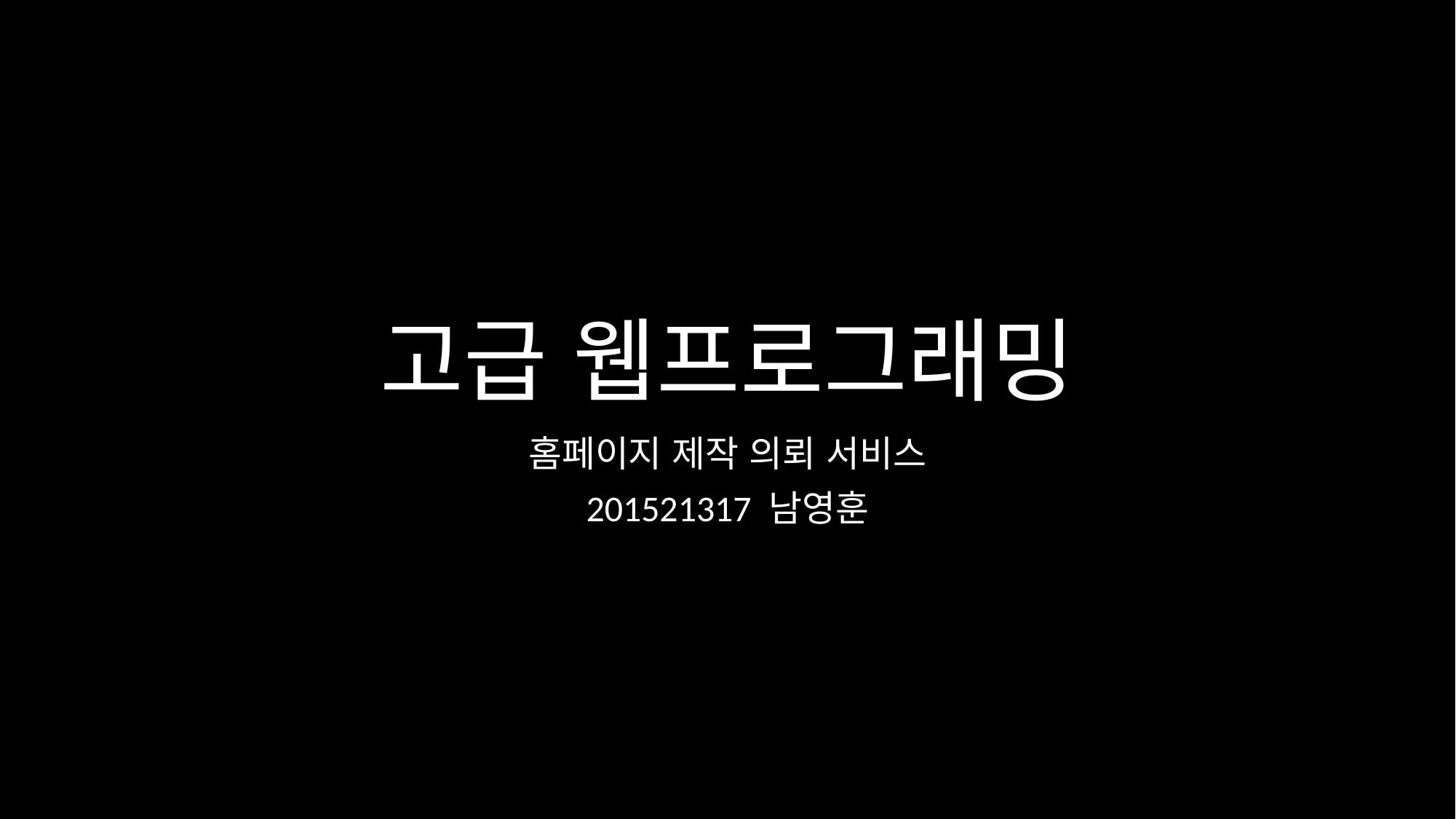

# 고급 웹프로그래밍
홈페이지 제작 의뢰 서비스
201521317 남영훈